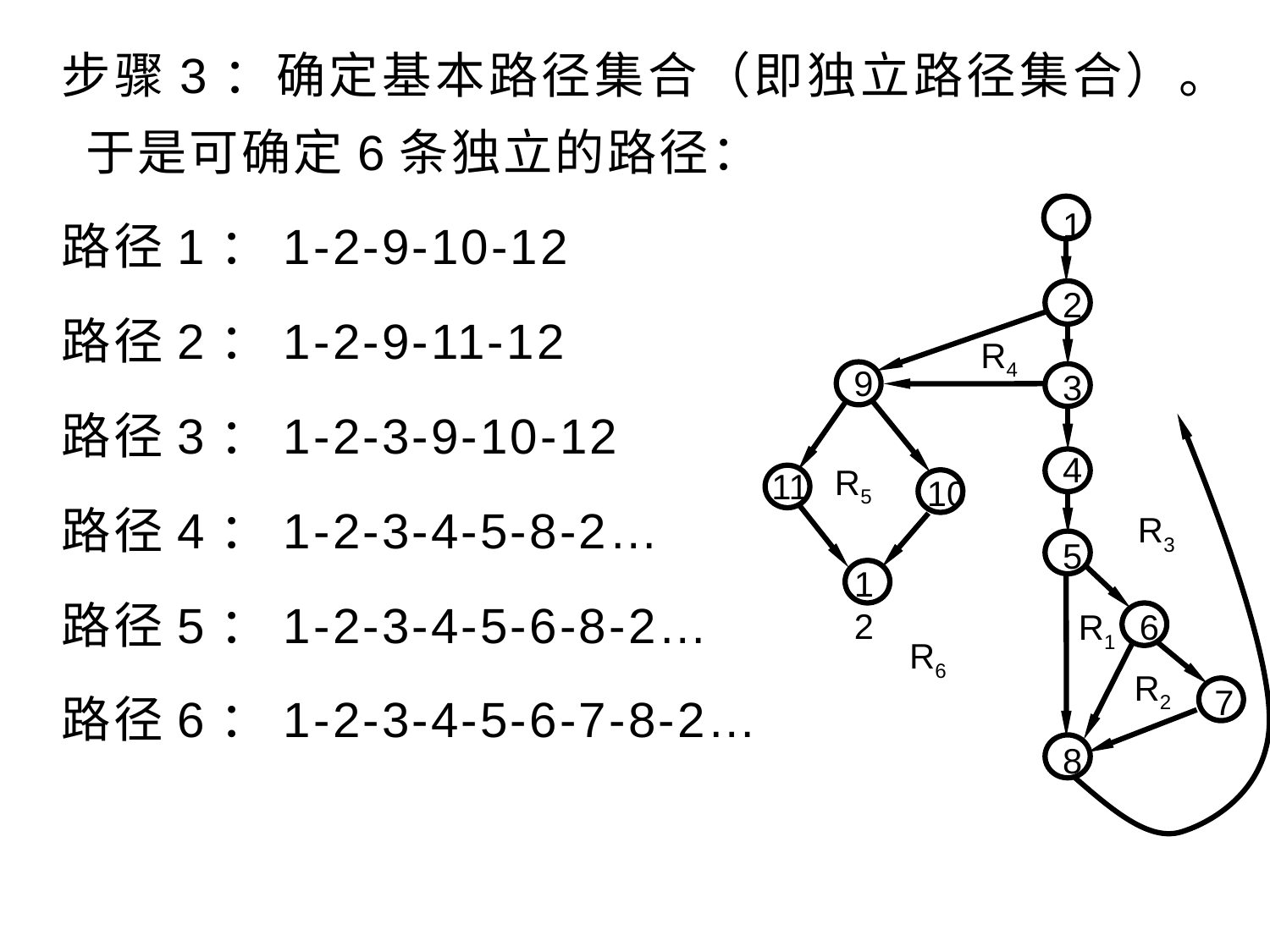

步骤3：确定基本路径集合（即独立路径集合）。于是可确定6条独立的路径：
路径1：1-2-9-10-12
路径2：1-2-9-11-12
路径3：1-2-3-9-10-12
路径4：1-2-3-4-5-8-2…
路径5：1-2-3-4-5-6-8-2…
路径6：1-2-3-4-5-6-7-8-2…

1

2

R4
9

3

4

R5
11

10

R3

5

12

6
R1
R6

R2

7

8